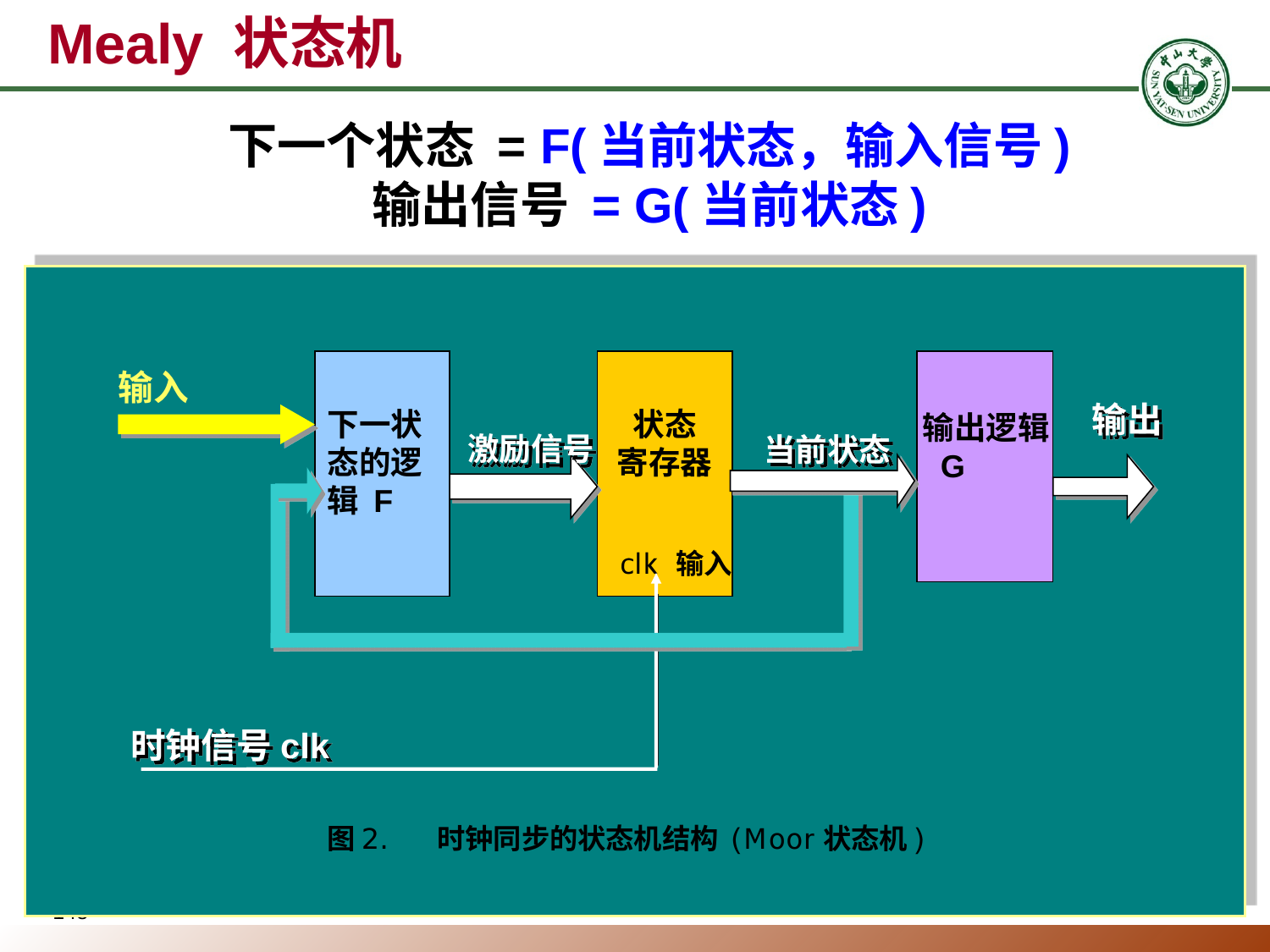

# Mealy 状态机
下一个状态 = F(当前状态，输入信号)
输出信号 = G(当前状态)

输入
输出
下一状
态的逻
辑 F
状态
寄存器
输出逻辑
  G

激励信号
当前状态

 clk 输入

时钟信号clk

图2.     时钟同步的状态机结构 (Moor状态机)
148